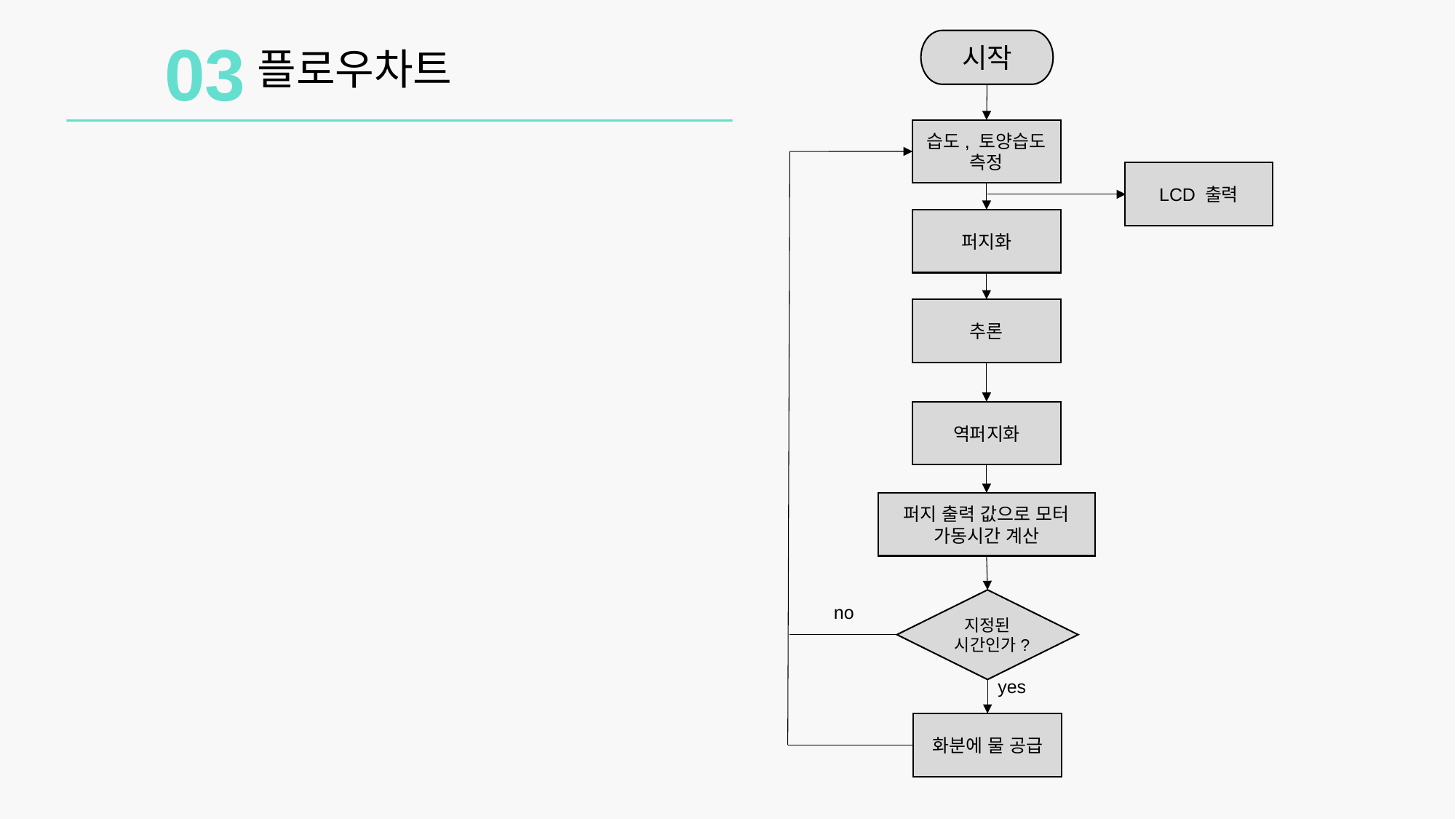

03
시작
플로우차트

습도, 토양습도 측정
LCD 출력
퍼지화
추론
역퍼지화
퍼지 출력 값으로 모터 가동시간 계산
지정된 시간인가?
no
yes
화분에 물 공급